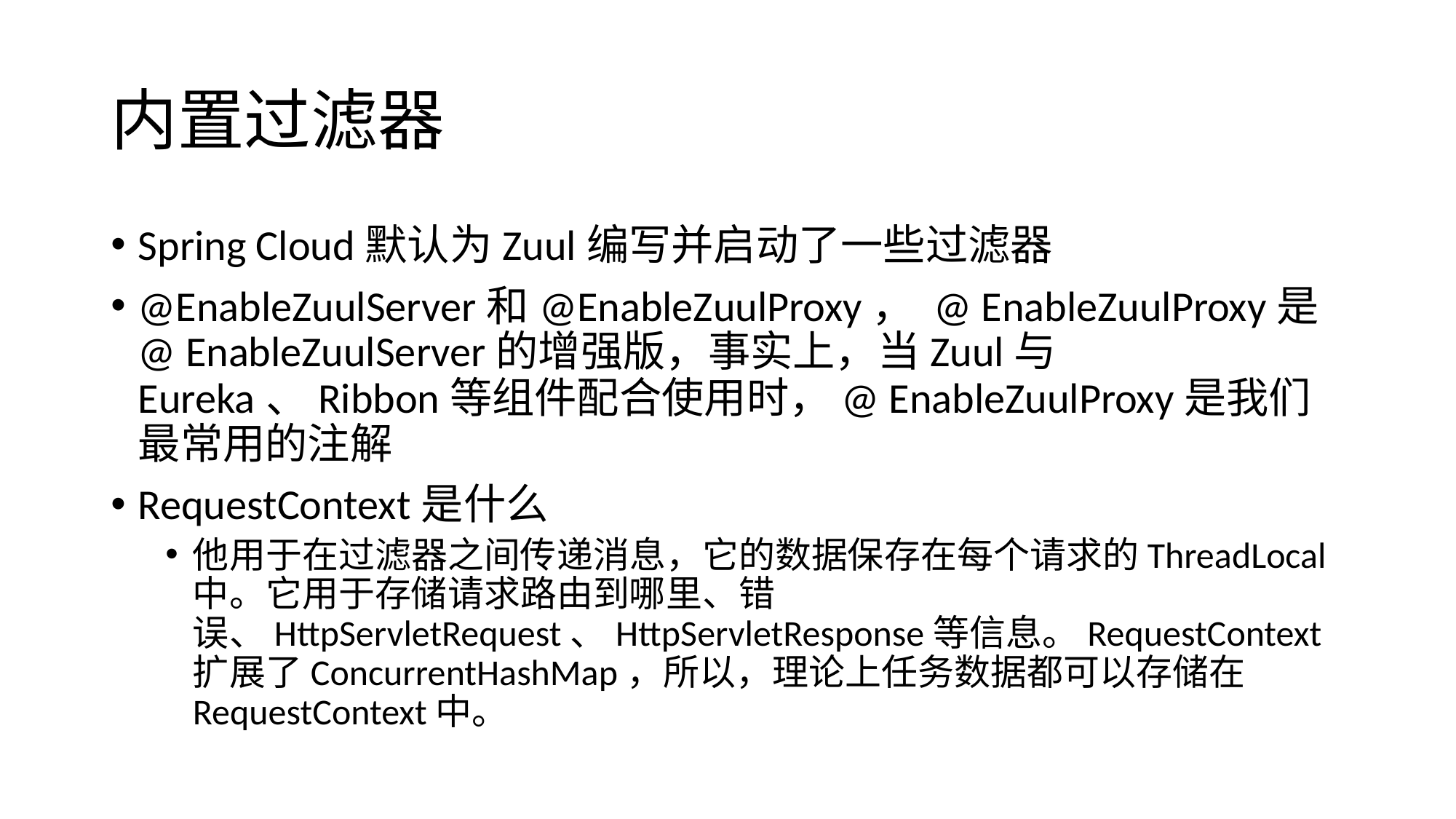

# 内置过滤器
Spring Cloud默认为Zuul编写并启动了一些过滤器
@EnableZuulServer和@EnableZuulProxy， @ EnableZuulProxy是@ EnableZuulServer的增强版，事实上，当Zuul与Eureka、Ribbon等组件配合使用时，@ EnableZuulProxy是我们最常用的注解
RequestContext是什么
他用于在过滤器之间传递消息，它的数据保存在每个请求的ThreadLocal中。它用于存储请求路由到哪里、错误、HttpServletRequest、HttpServletResponse等信息。RequestContext扩展了ConcurrentHashMap，所以，理论上任务数据都可以存储在RequestContext中。